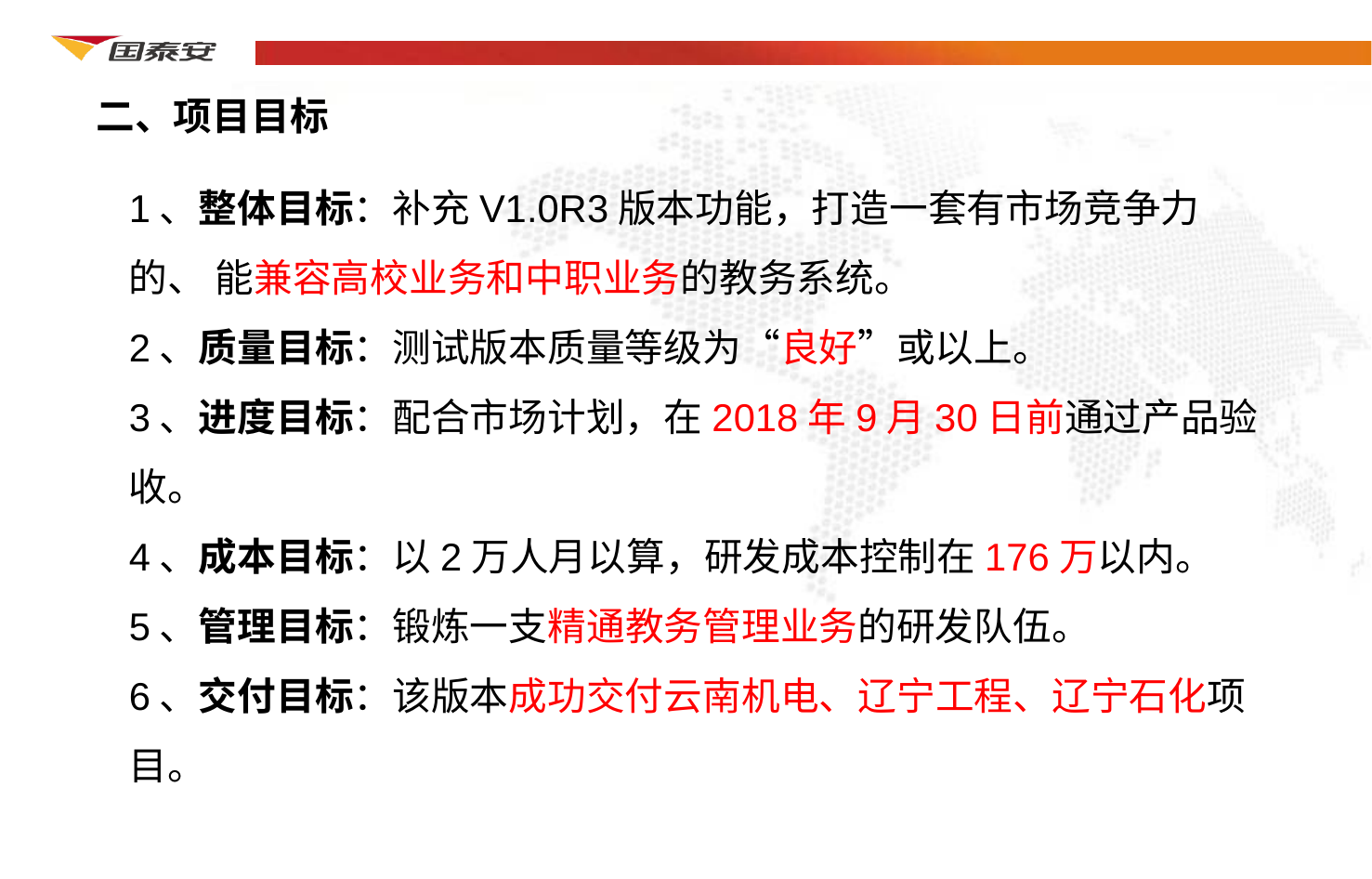

二、项目目标
1、整体目标：补充V1.0R3版本功能，打造一套有市场竞争力的、 能兼容高校业务和中职业务的教务系统。
2、质量目标：测试版本质量等级为“良好”或以上。
3、进度目标：配合市场计划，在2018年9月30日前通过产品验收。
4、成本目标：以2万人月以算，研发成本控制在176万以内。
5、管理目标：锻炼一支精通教务管理业务的研发队伍。
6、交付目标：该版本成功交付云南机电、辽宁工程、辽宁石化项目。